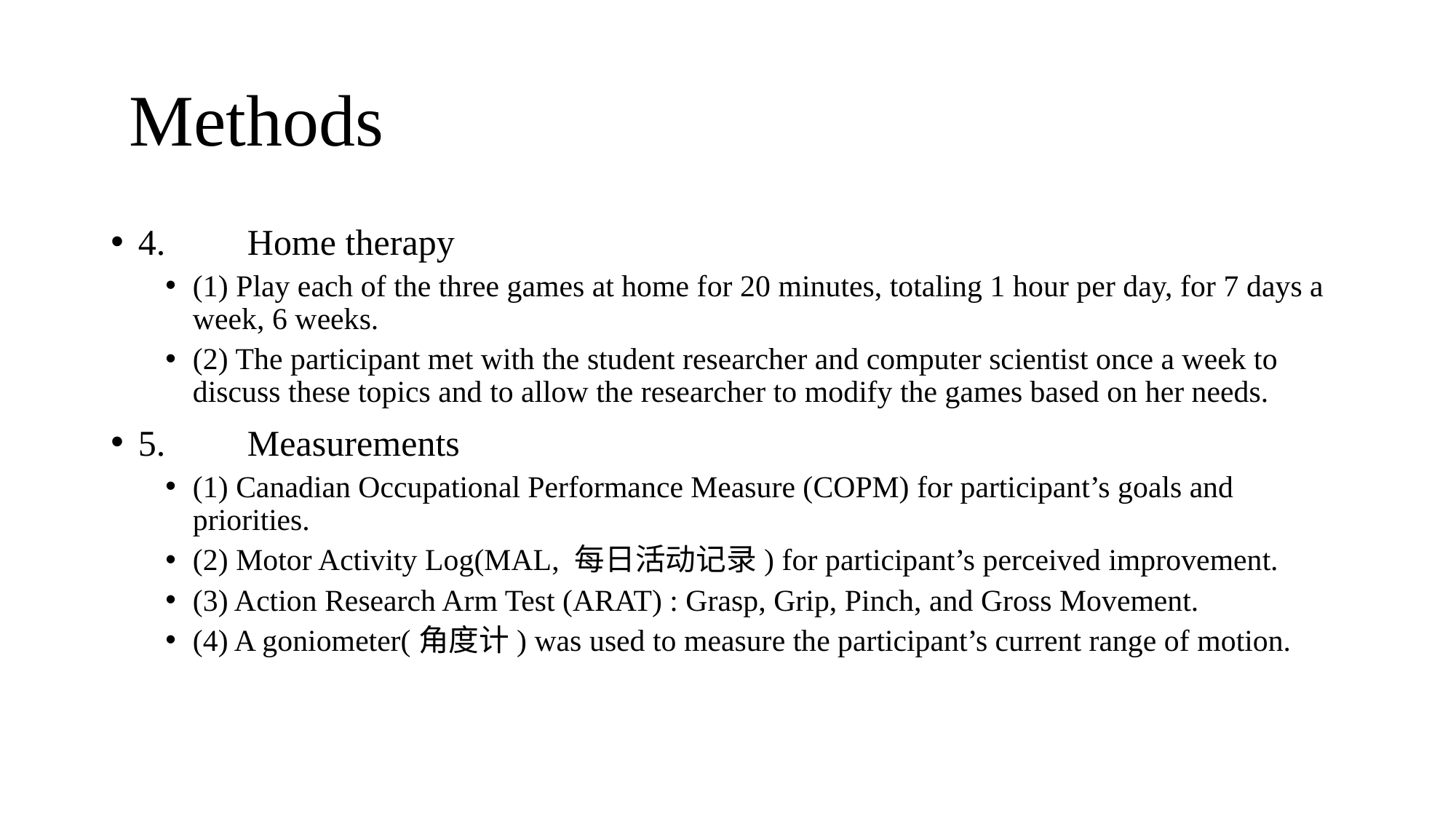

# Methods
4.	Home therapy
(1) Play each of the three games at home for 20 minutes, totaling 1 hour per day, for 7 days a week, 6 weeks.
(2) The participant met with the student researcher and computer scientist once a week to discuss these topics and to allow the researcher to modify the games based on her needs.
5.	Measurements
(1) Canadian Occupational Performance Measure (COPM) for participant’s goals and priorities.
(2) Motor Activity Log(MAL, 每日活动记录) for participant’s perceived improvement.
(3) Action Research Arm Test (ARAT) : Grasp, Grip, Pinch, and Gross Movement.
(4) A goniometer(角度计) was used to measure the participant’s current range of motion.